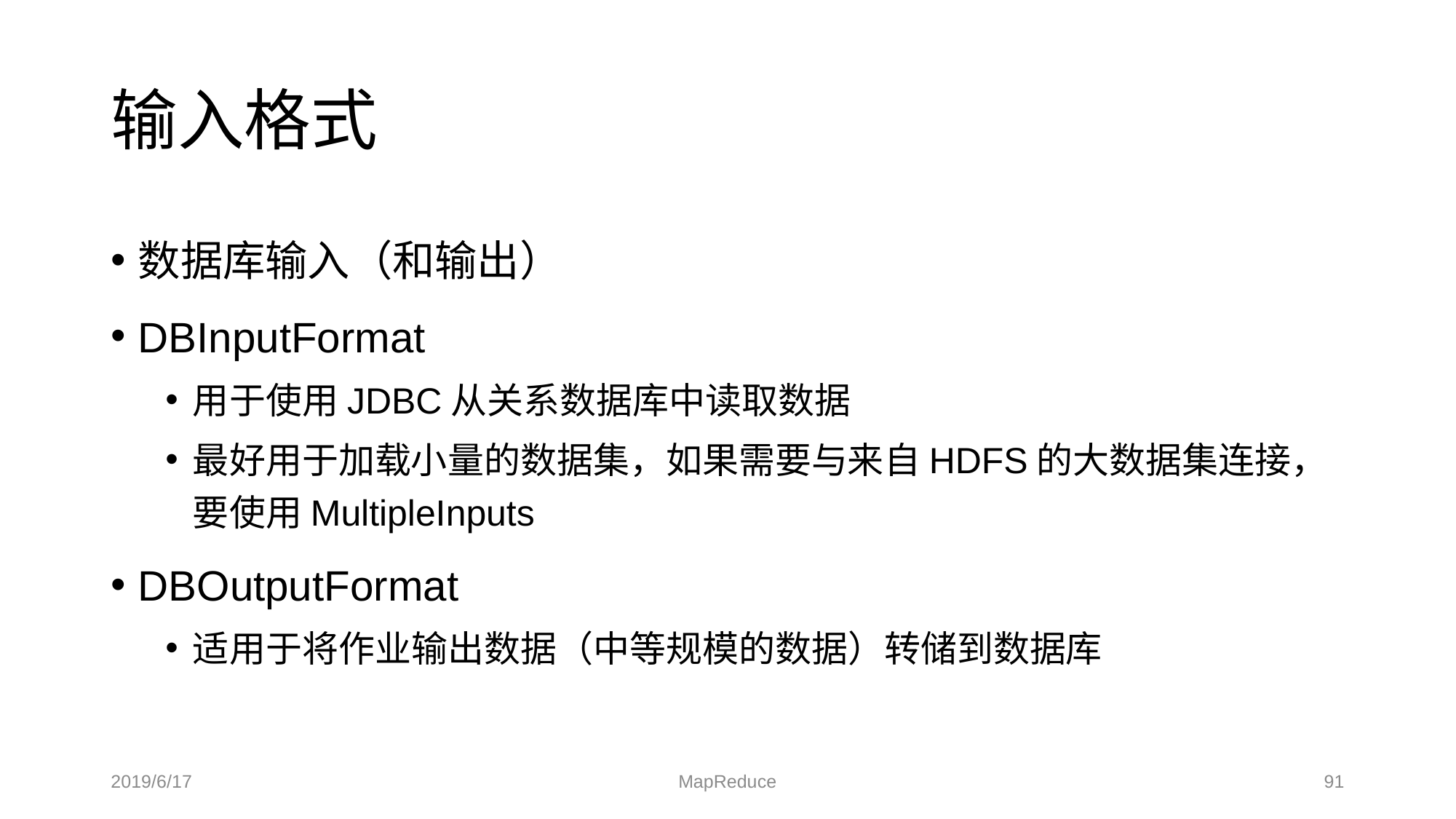

# 输入格式
数据库输入（和输出）
DBInputFormat
用于使用JDBC从关系数据库中读取数据
最好用于加载小量的数据集，如果需要与来自HDFS的大数据集连接，要使用MultipleInputs
DBOutputFormat
适用于将作业输出数据（中等规模的数据）转储到数据库

2019/6/17
MapReduce
91